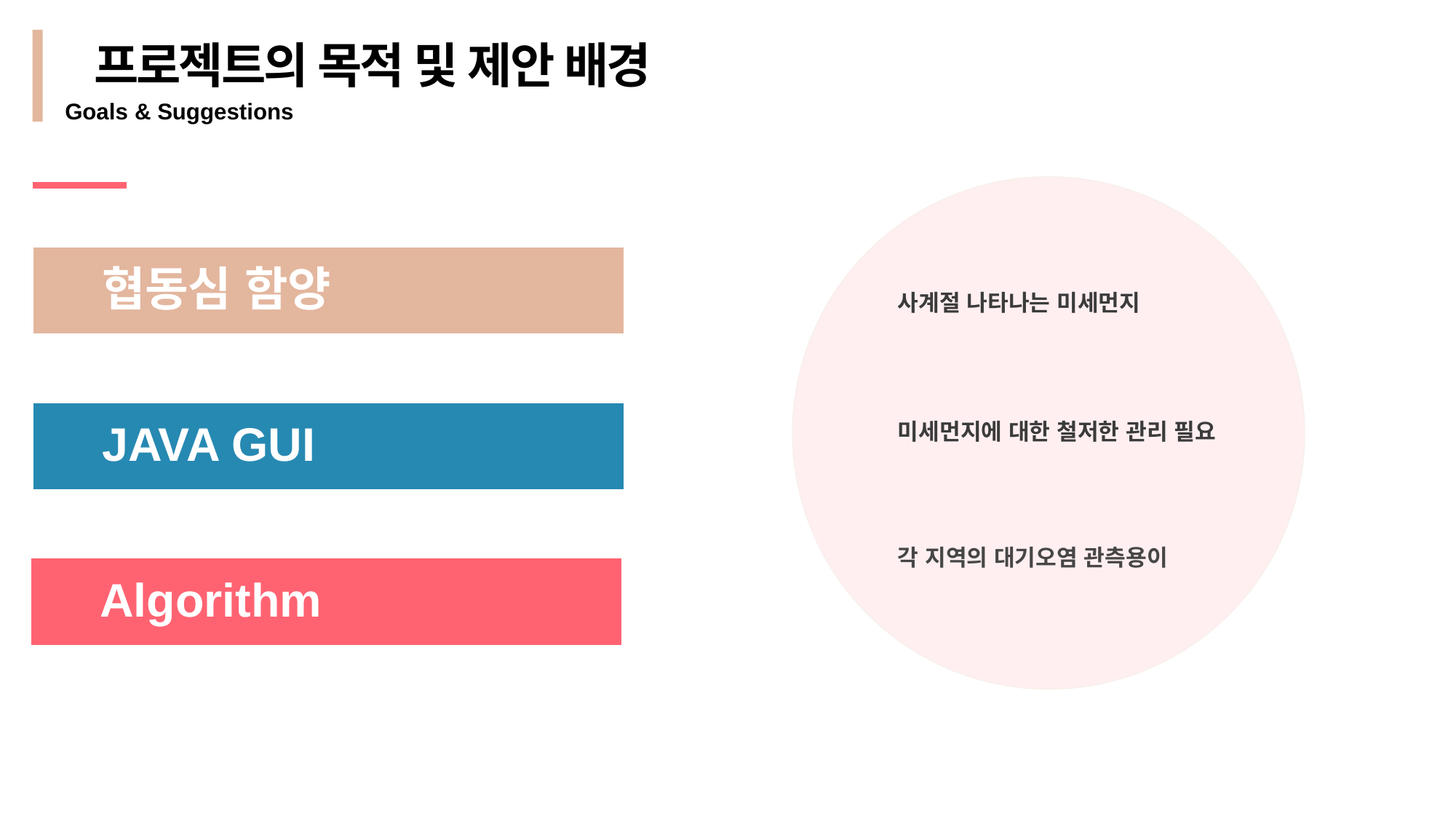

프로젝트의 목적 및 제안 배경
Goals & Suggestions

협동심 함양
사계절 나타나는 미세먼지

JAVA GUI
미세먼지에 대한 철저한 관리 필요
각 지역의 대기오염 관측용이

Algorithm